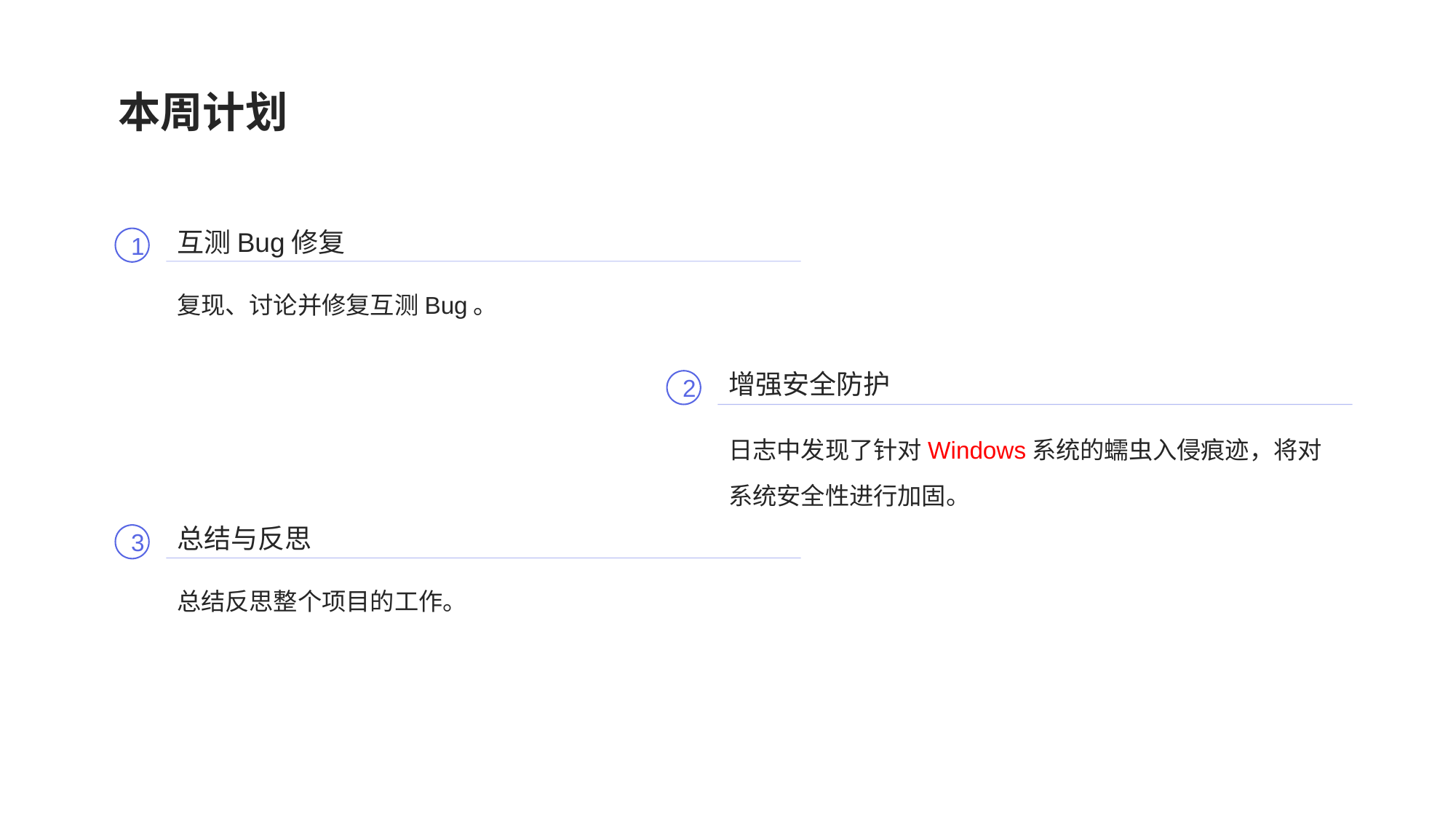

本周计划
互测Bug修复
1
复现、讨论并修复互测Bug。
增强安全防护
2
日志中发现了针对Windows系统的蠕虫入侵痕迹，将对
系统安全性进行加固。
总结与反思
3
总结反思整个项目的工作。